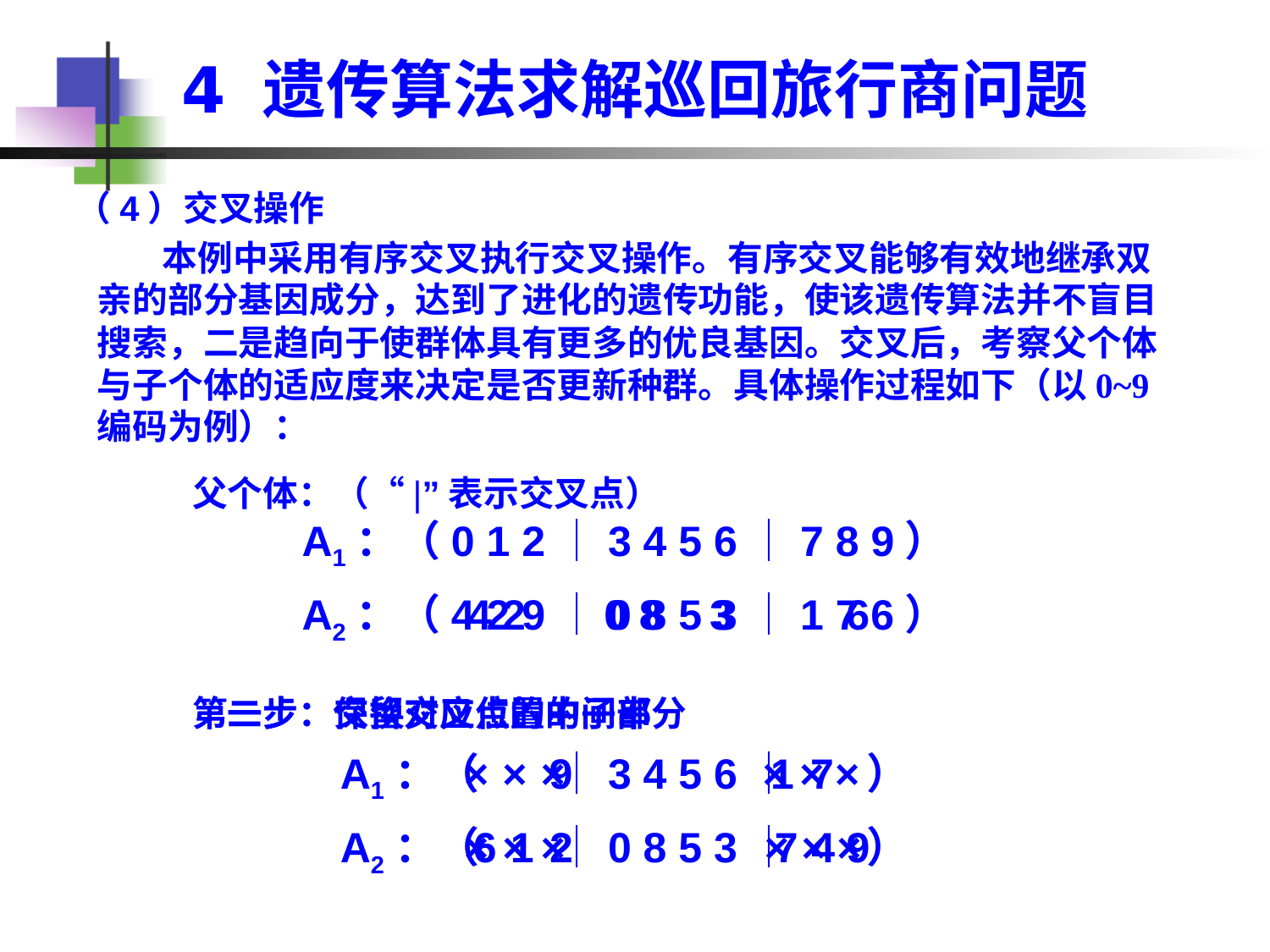

# 4 遗传算法求解巡回旅行商问题
（4）交叉操作
       本例中采用有序交叉执行交叉操作。有序交叉能够有效地继承双亲的部分基因成分，达到了进化的遗传功能，使该遗传算法并不盲目搜索，二是趋向于使群体具有更多的优良基因。交叉后，考察父个体与子个体的适应度来决定是否更新种群。具体操作过程如下（以0~9编码为例）：
父个体：（“|”表示交叉点）
A1：（0 1 2｜3 4 5 6｜7 8 9）
A2：（4 2 9｜0 8 5 3｜1 7 6）
4
2
0
8
3
6
第一步：保留交叉点的中间部分
第二步：交换对应位置的子串
A1：（        ｜3 4 5 6｜        ）
×
×
×
9
×
1
×
7
×
A2：（        ｜0 8 5 3｜        ）
×
6
×
1
×
2
×
7
×
4
×
9